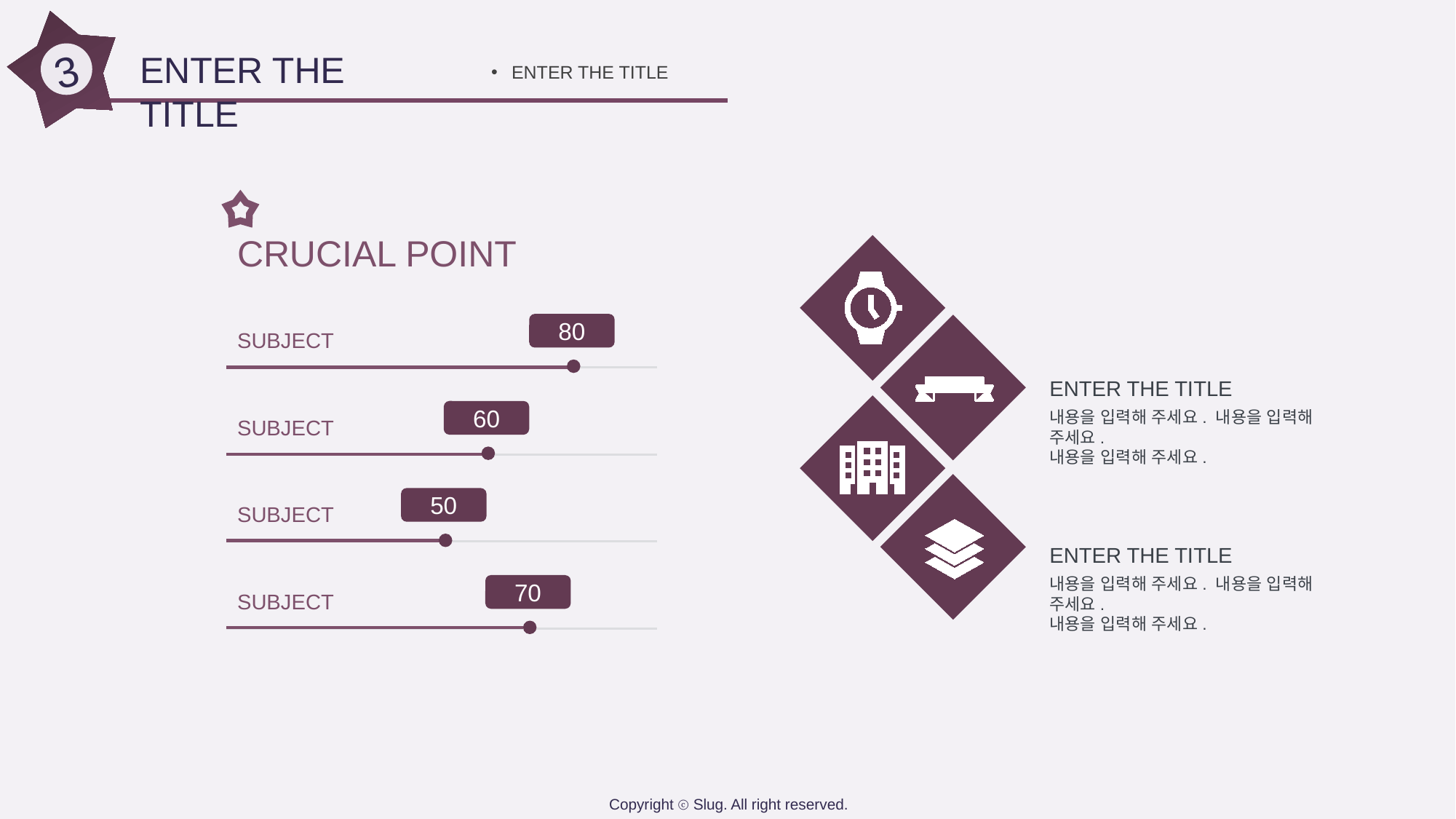

3
ENTER THE TITLE
ENTER THE TITLE

CRUCIAL POINT

80
SUBJECT

ENTER THE TITLE

60
SUBJECT

내용을 입력해 주세요. 내용을 입력해 주세요.
내용을 입력해 주세요.

50
SUBJECT

ENTER THE TITLE
내용을 입력해 주세요. 내용을 입력해 주세요.
내용을 입력해 주세요.
70
SUBJECT

Copyright ⓒ Slug. All right reserved.